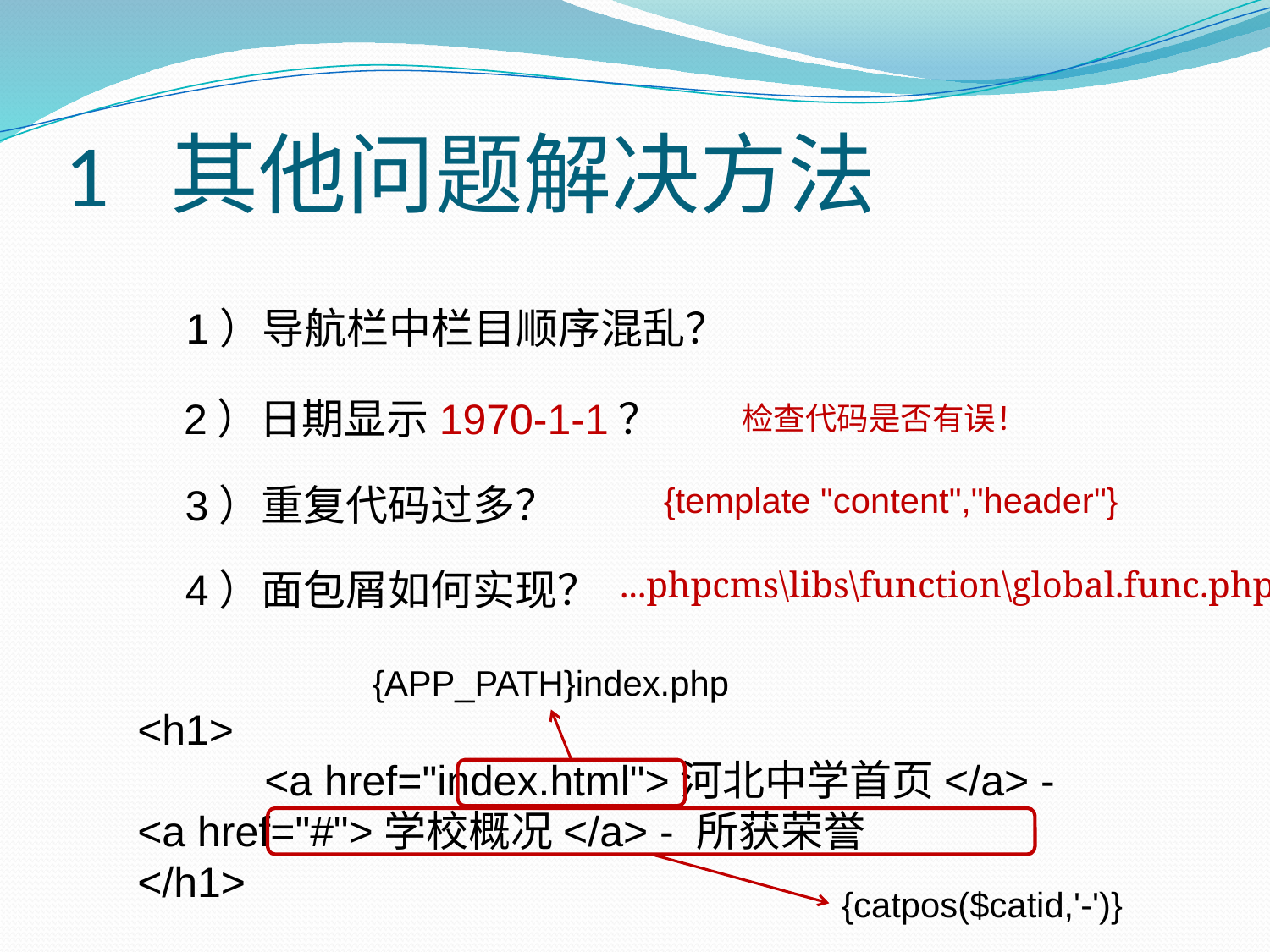

# 1  其他问题解决方法
1）导航栏中栏目顺序混乱？
2）日期显示1970-1-1？
检查代码是否有误！
3）重复代码过多？
{template "content","header"}
...phpcms\libs\function\global.func.php
4）面包屑如何实现？
{APP_PATH}index.php
<h1>
	<a href="index.html">河北中学首页</a> - 	<a href="#">学校概况</a> - 所获荣誉
</h1>

{catpos($catid,'-')}